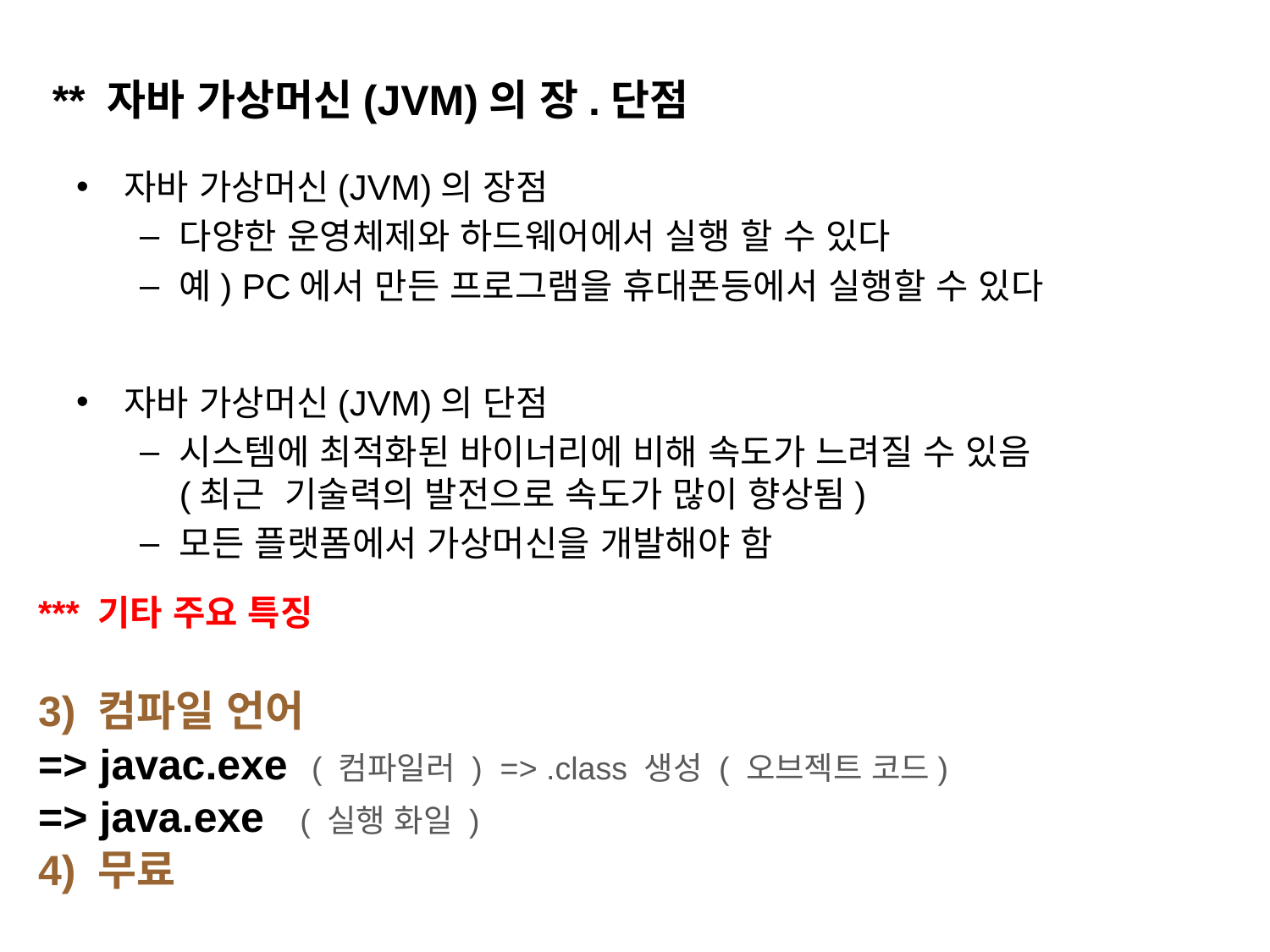

# ** 자바 가상머신(JVM)의 장.단점
자바 가상머신(JVM)의 장점
다양한 운영체제와 하드웨어에서 실행 할 수 있다
예) PC에서 만든 프로그램을 휴대폰등에서 실행할 수 있다

자바 가상머신(JVM)의 단점
시스템에 최적화된 바이너리에 비해 속도가 느려질 수 있음
(최근  기술력의 발전으로 속도가 많이 향상됨)
모든 플랫폼에서 가상머신을 개발해야 함
*** 기타 주요 특징
3) 컴파일 언어
=> javac.exe  ( 컴파일러 )  => .class 생성 ( 오브젝트 코드)
=> java.exe   ( 실행 화일 )
4) 무료